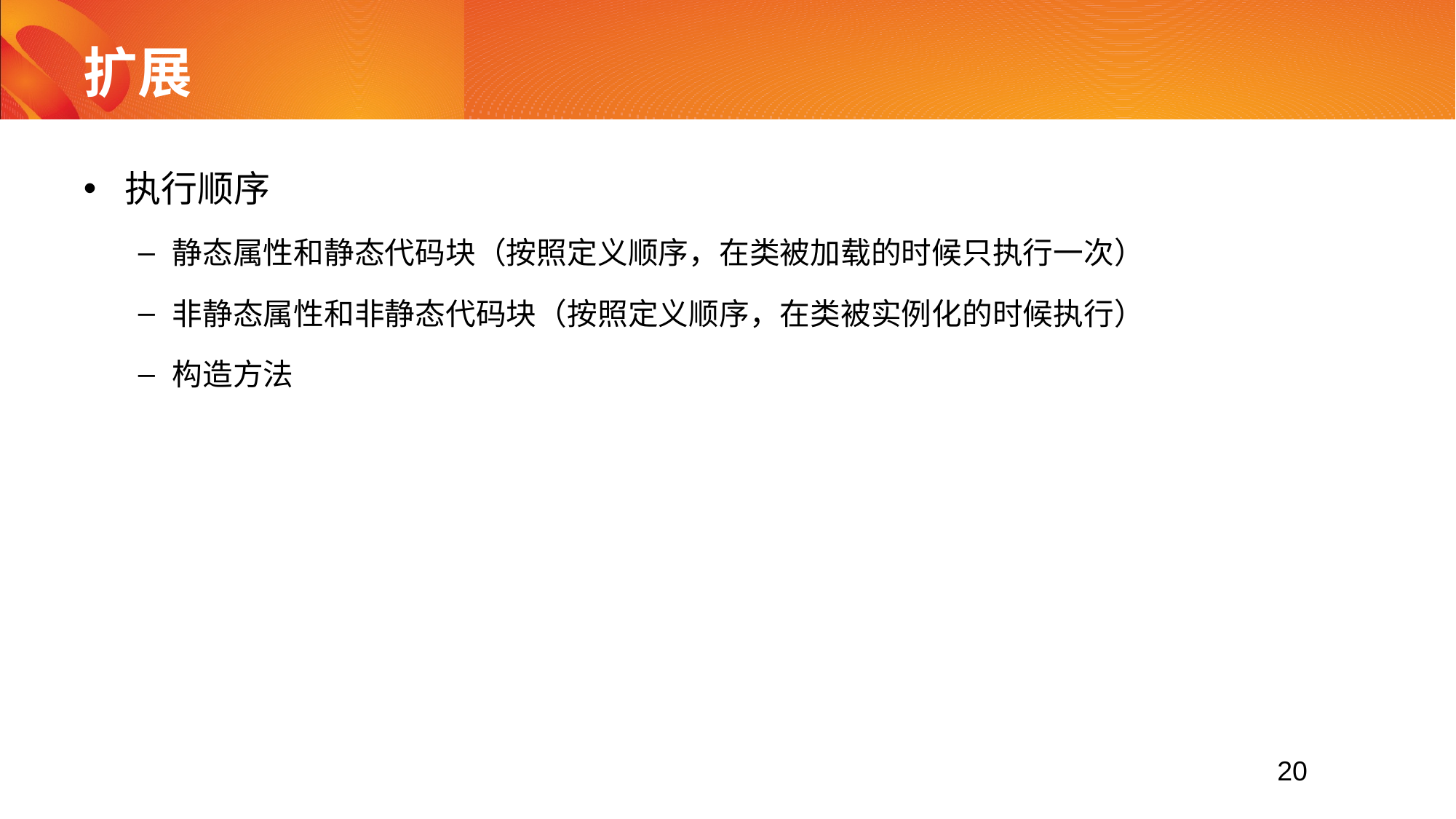

# 扩展
执行顺序
静态属性和静态代码块（按照定义顺序，在类被加载的时候只执行一次）
非静态属性和非静态代码块（按照定义顺序，在类被实例化的时候执行）
构造方法